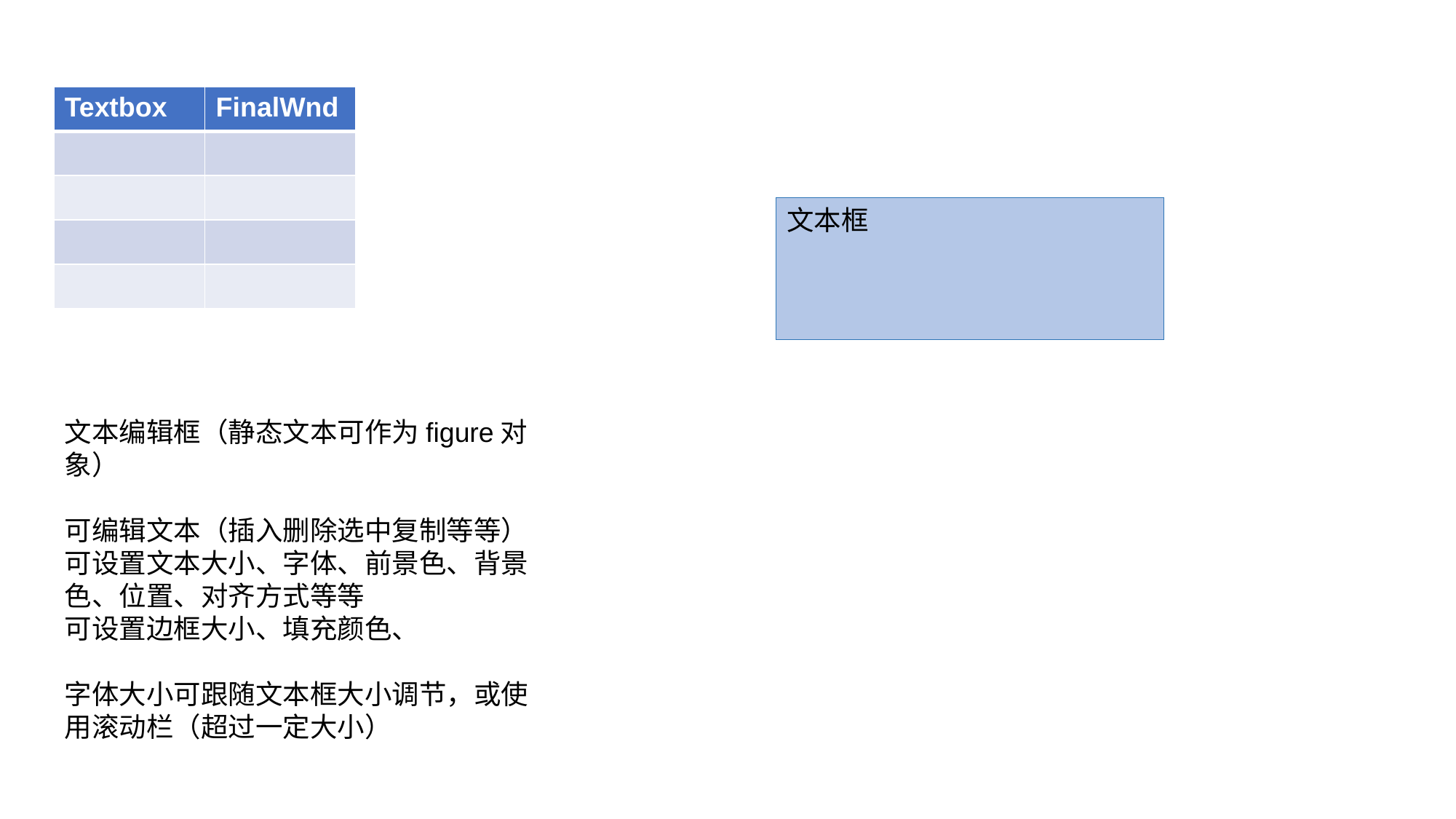

| Textbox | FinalWnd |
| --- | --- |
|  |  |
|  |  |
|  |  |
|  |  |
文本框

文本编辑框（静态文本可作为figure对象）

可编辑文本（插入删除选中复制等等）
可设置文本大小、字体、前景色、背景色、位置、对齐方式等等
可设置边框大小、填充颜色、

字体大小可跟随文本框大小调节，或使用滚动栏（超过一定大小）